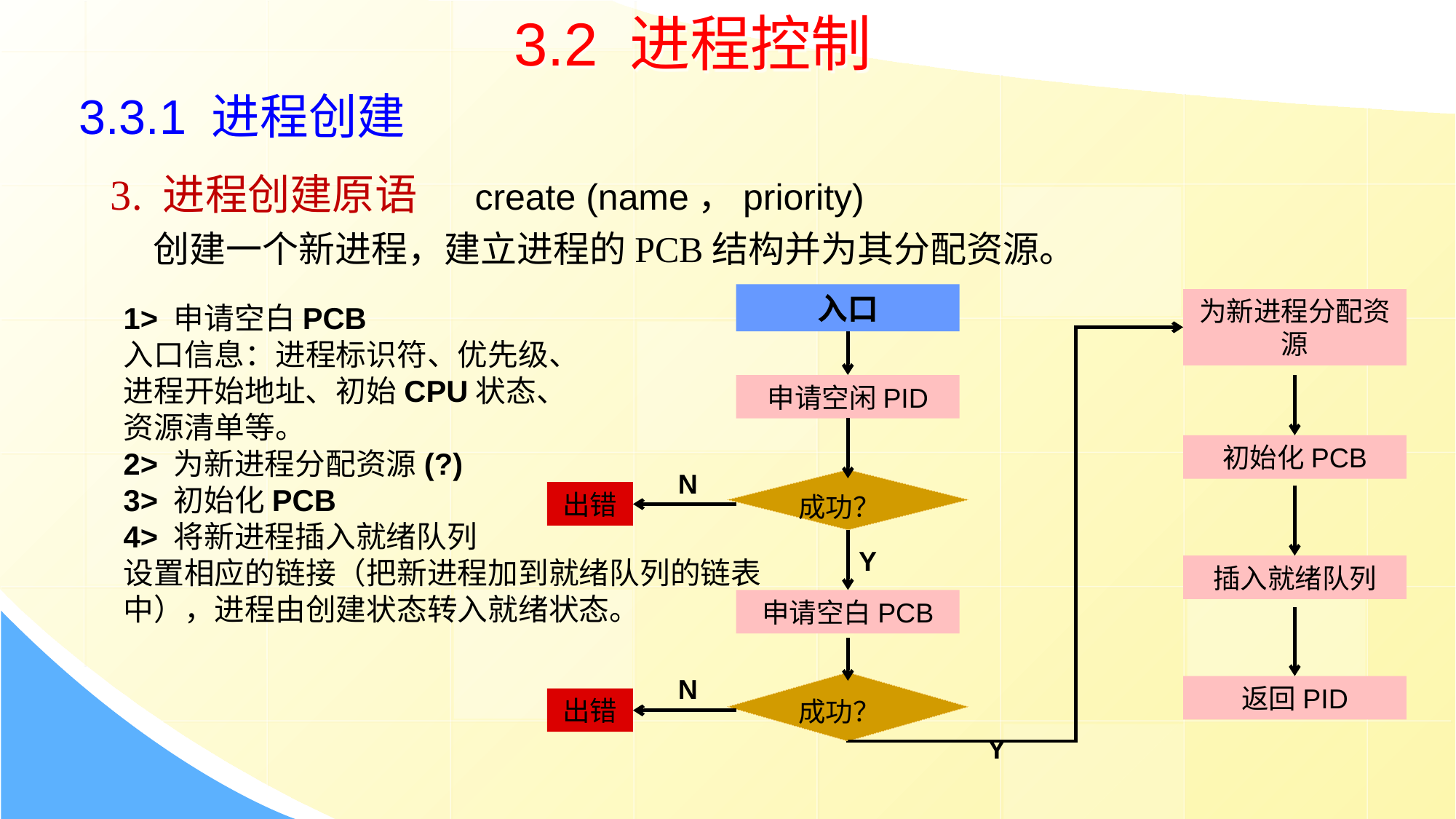

3.2 进程控制
3.3.1 进程创建
   3. 进程创建原语     create (name，priority)
        创建一个新进程，建立进程的PCB结构并为其分配资源。
入口
为新进程分配资源
1> 申请空白PCB
入口信息：进程标识符、优先级、
进程开始地址、初始CPU状态、
资源清单等。
2> 为新进程分配资源(?)
3> 初始化PCB
4> 将新进程插入就绪队列
设置相应的链接（把新进程加到就绪队列的链表中），进程由创建状态转入就绪状态。
申请空闲PID
初始化PCB
N
成功？
出错
Y
插入就绪队列
申请空白PCB
N
成功？
返回PID
出错
Y